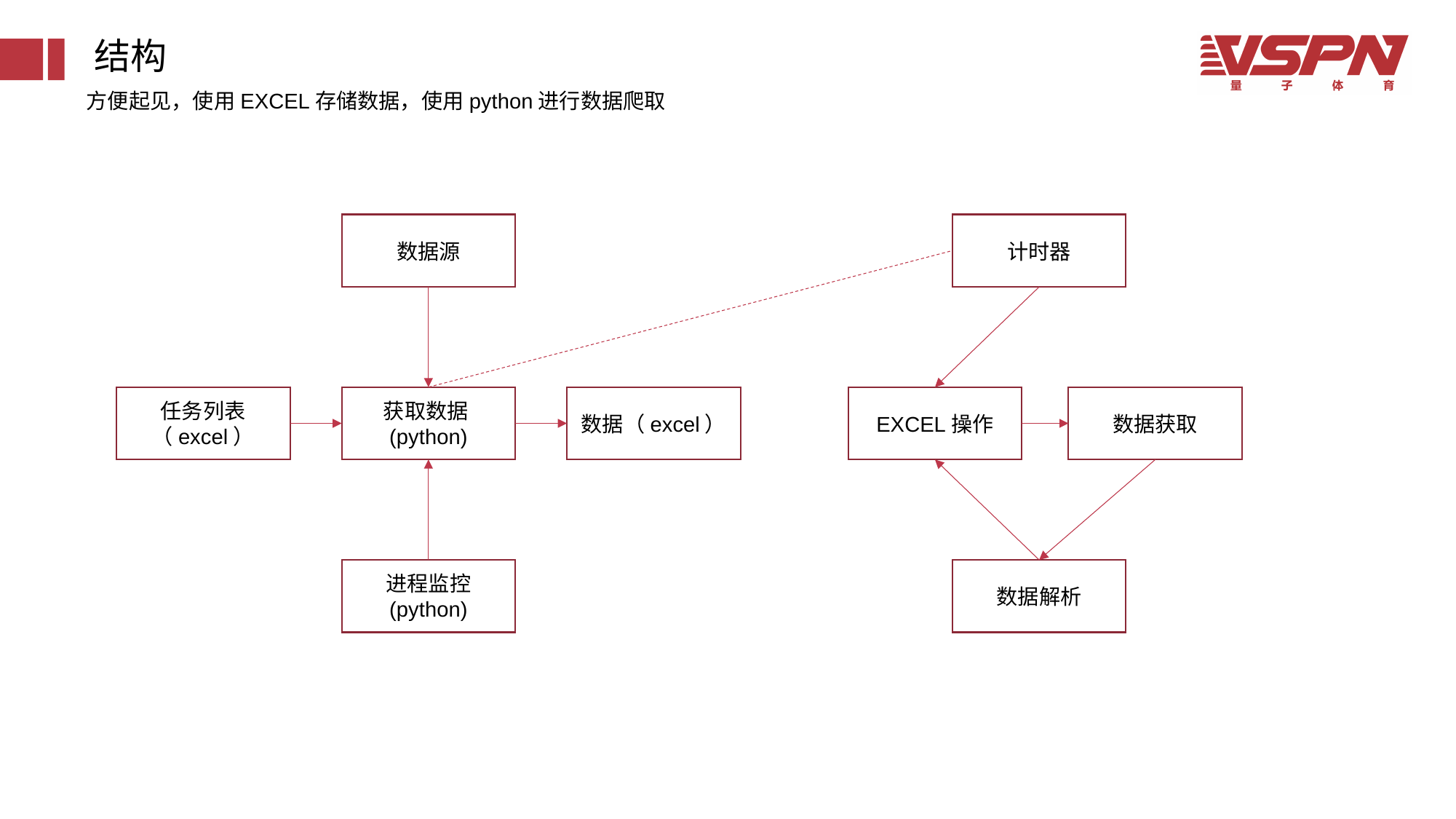

结构
方便起见，使用EXCEL存储数据，使用python进行数据爬取
数据源
计时器
任务列表
（excel）
数据（excel）
EXCEL操作
数据获取
获取数据(python)
进程监控
(python)
数据解析